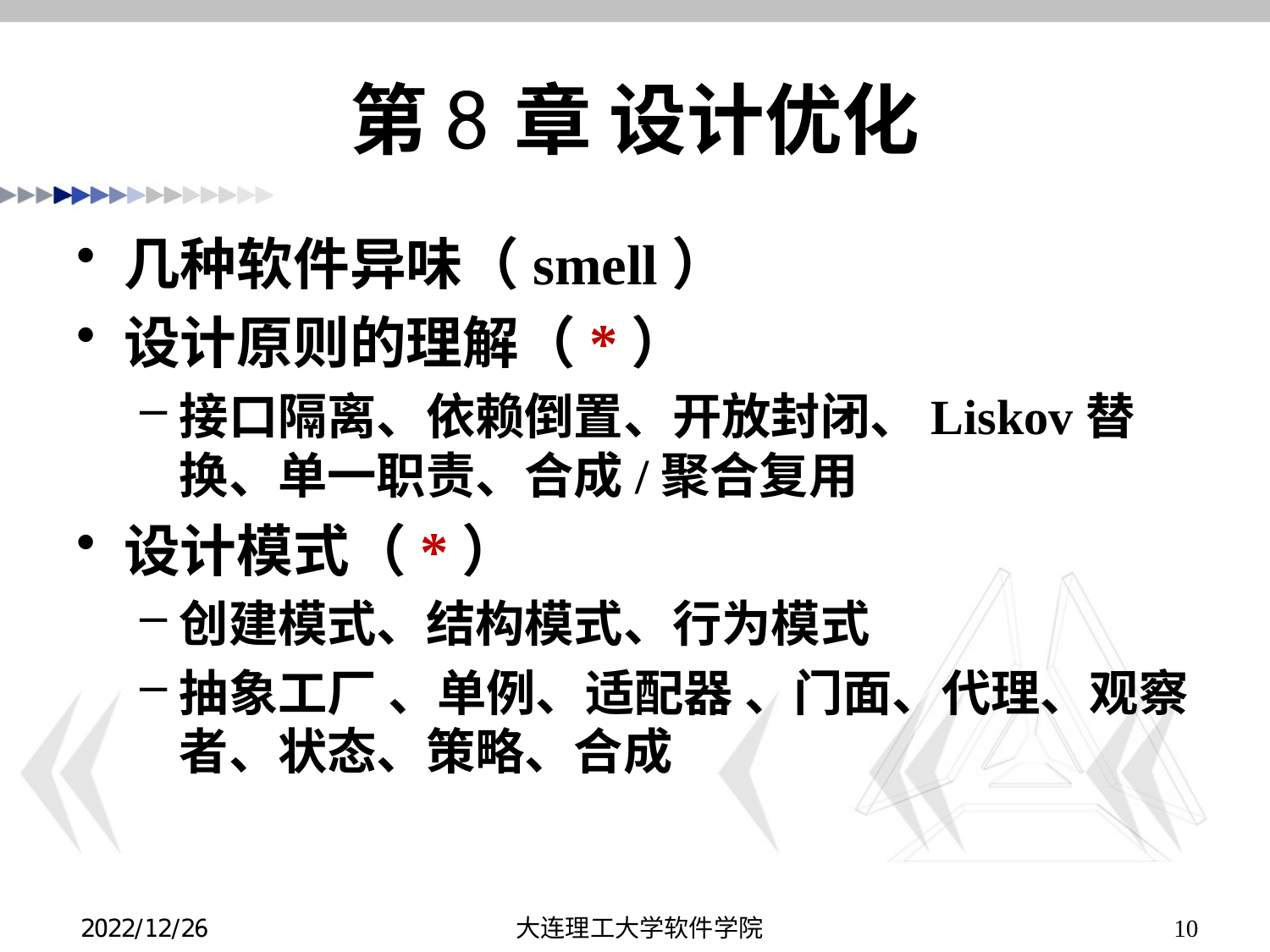

# 第8章 设计优化
几种软件异味（smell）
设计原则的理解（*）
接口隔离、依赖倒置、开放封闭、Liskov替换、单一职责、合成/聚合复用
设计模式（*）
创建模式、结构模式、行为模式
抽象工厂 、单例、适配器 、门面、代理、观察者、状态、策略、合成
2022/12/26
大连理工大学软件学院
10